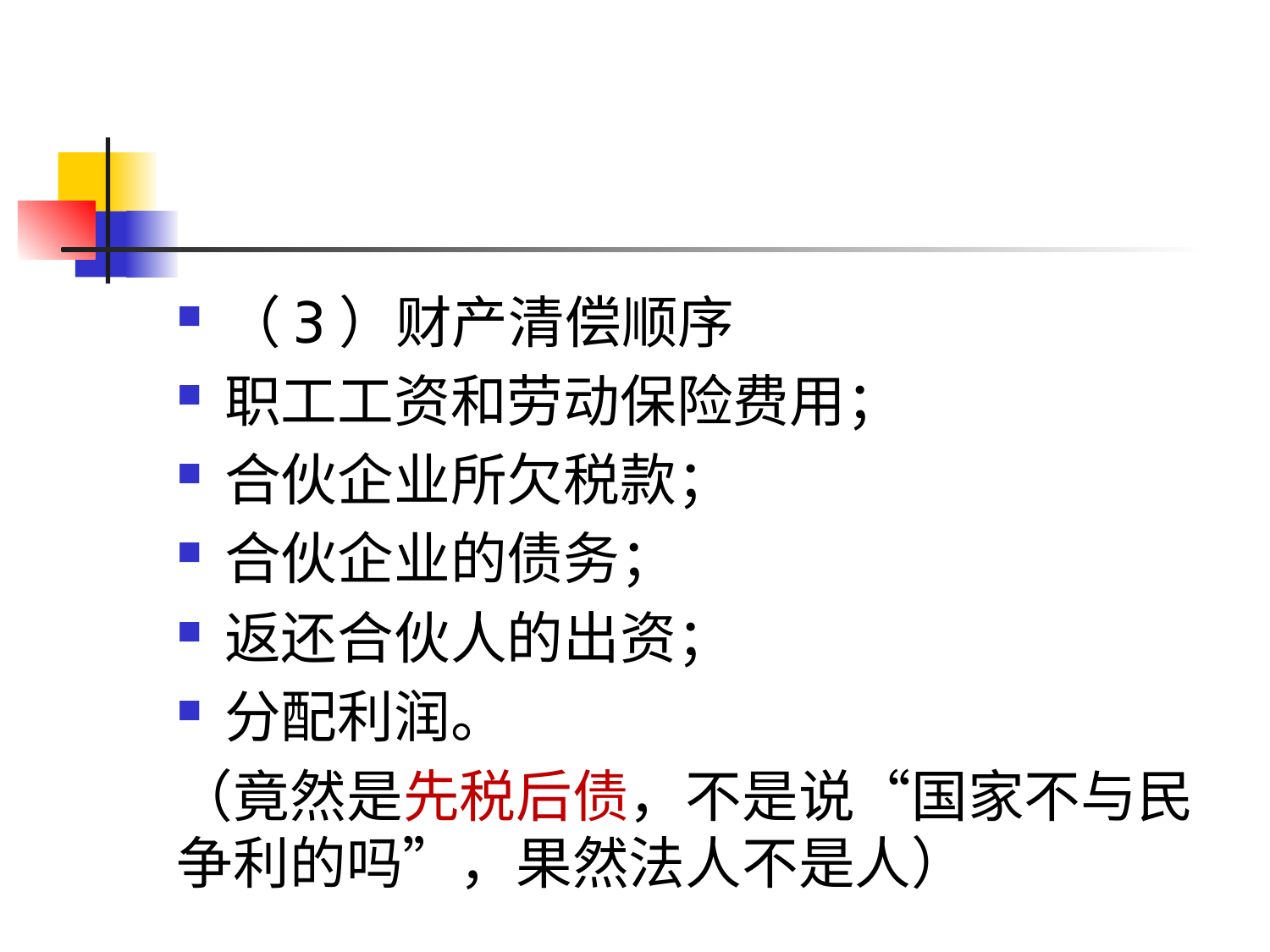

#
（3）财产清偿顺序
职工工资和劳动保险费用；
合伙企业所欠税款；
合伙企业的债务；
返还合伙人的出资；
分配利润。
（竟然是先税后债，不是说“国家不与民争利的吗”，果然法人不是人）